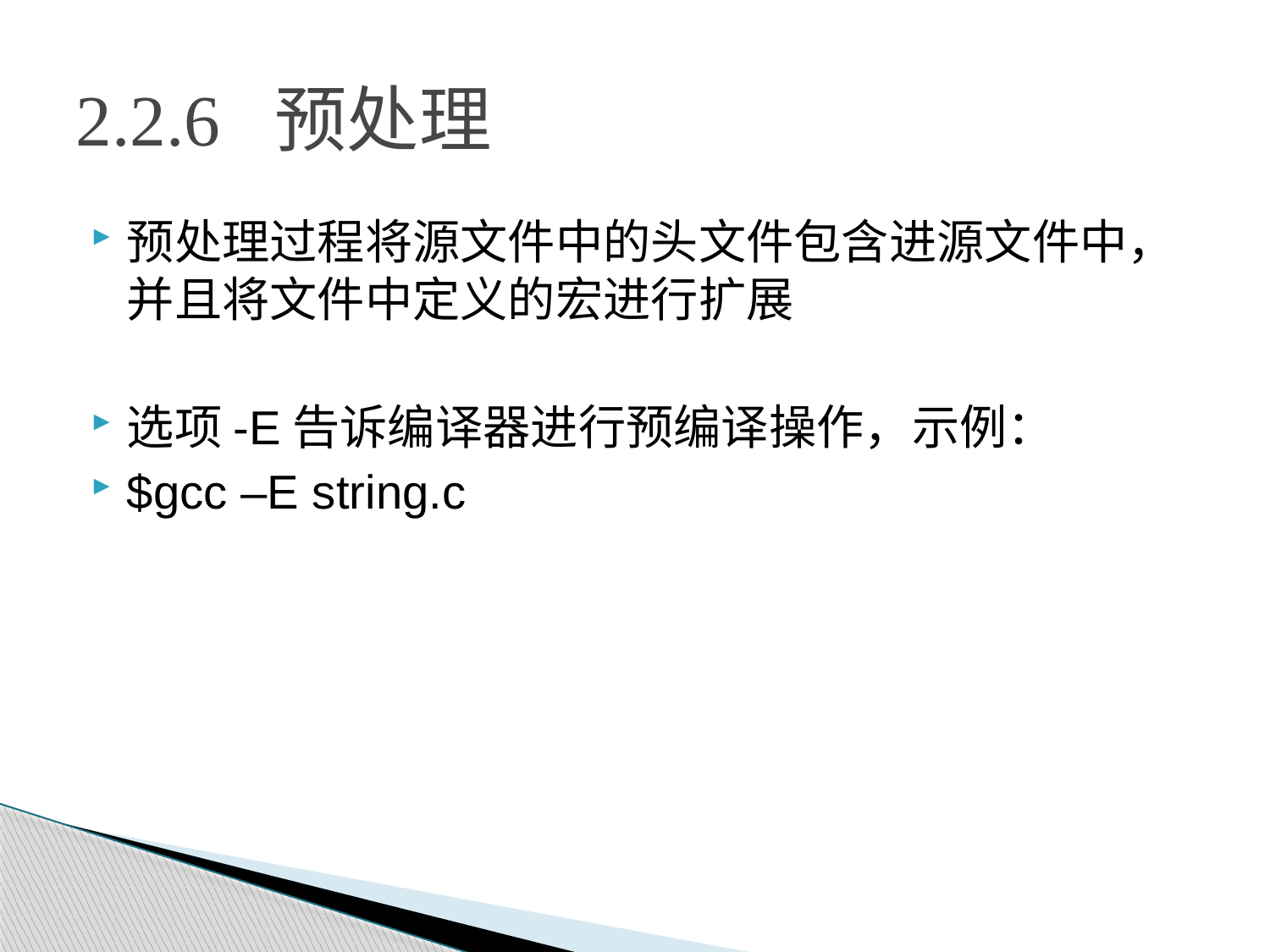

# 2.2.6  预处理
预处理过程将源文件中的头文件包含进源文件中，并且将文件中定义的宏进行扩展

选项-E告诉编译器进行预编译操作，示例：
$gcc –E string.c